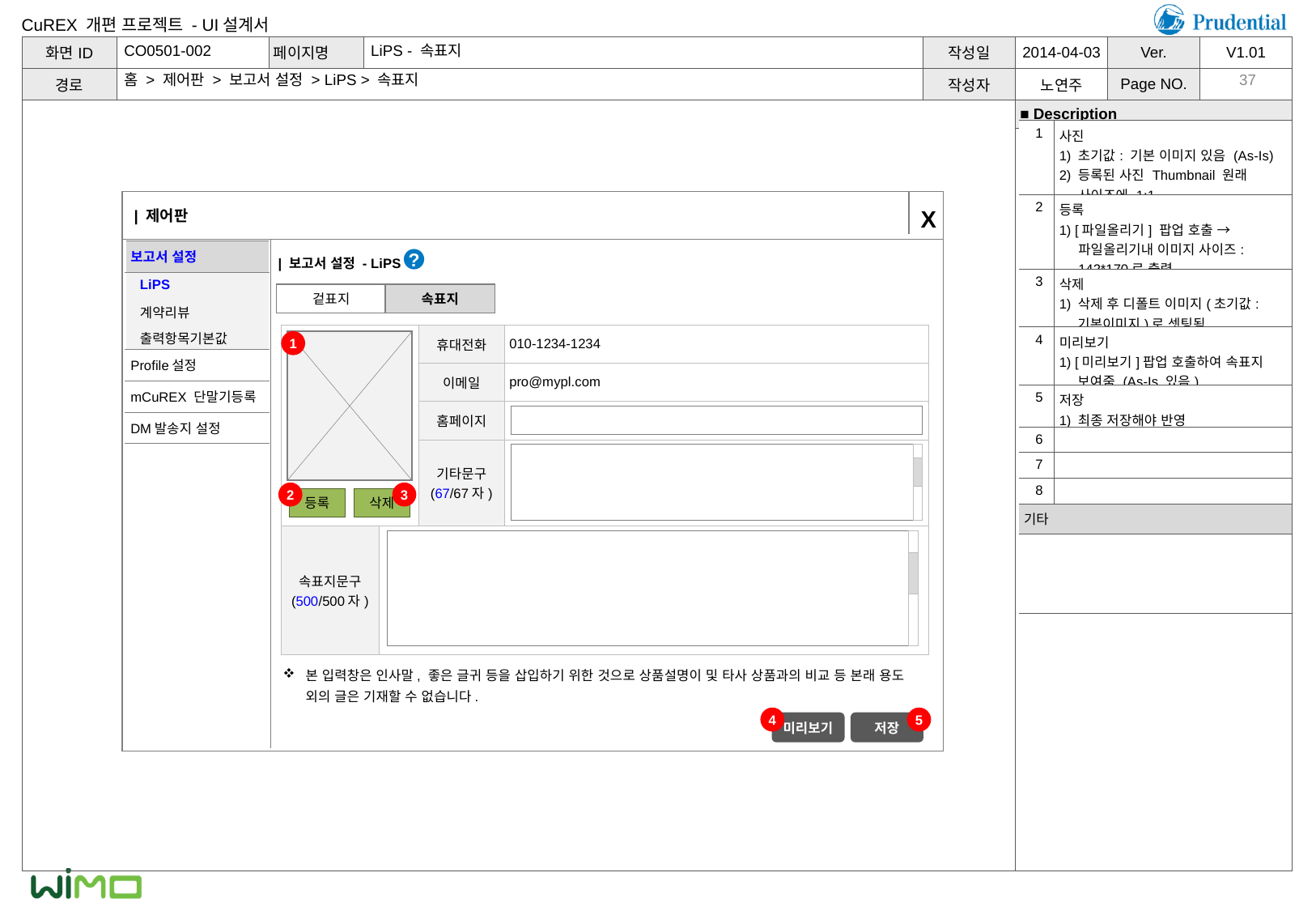

CO0501-002
LiPS - 속표지
홈 > 제어판 > 보고서 설정 > LiPS > 속표지
37
| 1 | 사진 1) 초기값: 기본 이미지 있음 (As-Is) 2) 등록된 사진 Thumbnail 원래 사이즈에 1:1 |
| --- | --- |
| 2 | 등록 1) [파일올리기] 팝업 호출 → 파일올리기내 이미지 사이즈: 142\*170로 출력 |
| 3 | 삭제 1) 삭제 후 디폴트 이미지(초기값: 기본이미지)로 셋팅됨 |
| 4 | 미리보기 1) [미리보기]팝업 호출하여 속표지 보여줌 (As-Is 있음) |
| 5 | 저장 1) 최종 저장해야 반영 |
| 6 |  |
| 7 |  |
| 8 |  |
| 기타 |  |
|  |  |

| 제어판
X
| 보고서 설정 |
| --- |
| LiPS |
| 계약리뷰 |
| 출력항목기본값 |
| Profile설정 |
| mCuREX 단말기등록 |
| DM발송지 설정 |
| 보고서 설정 - LiPS
?
겉표지
속표지
|  |  | 휴대전화 | 010-1234-1234 |
| --- | --- | --- | --- |
|  |  | 이메일 | pro@mypl.com |
|  |  | 홈페이지 |  |
|  |  | 기타문구 (67/67자) |  |
| 속표지문구 (500/500자) |  |  |  |
1

2
3
등록
삭제

본 입력창은 인사말, 좋은 글귀 등을 삽입하기 위한 것으로 상품설명이 및 타사 상품과의 비교 등 본래 용도 외의 글은 기재할 수 없습니다.
4
5
미리보기
저장